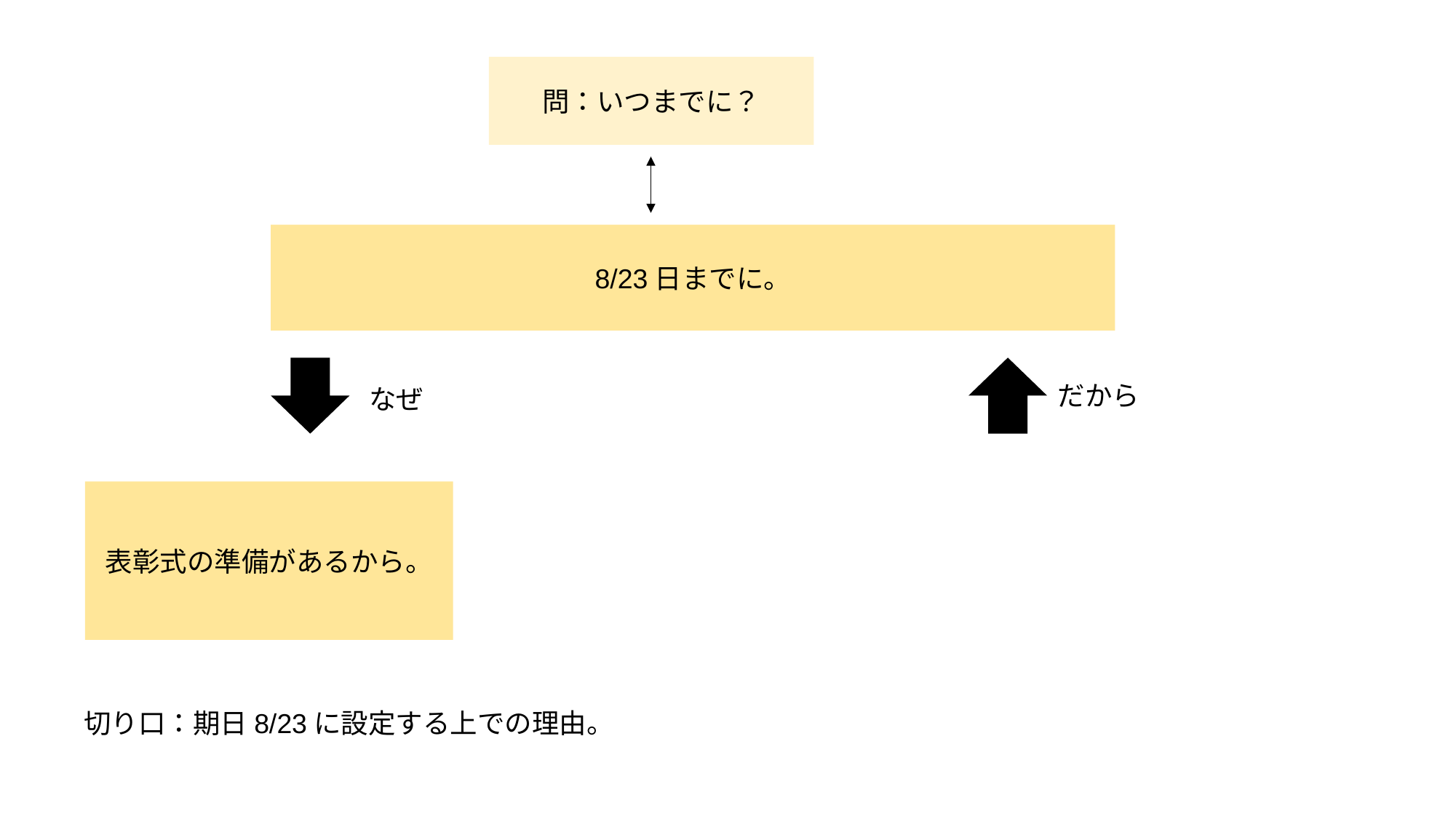

問：いつまでに？
8/23日までに。

だから
なぜ
表彰式の準備があるから。
切り口：期日8/23に設定する上での理由。